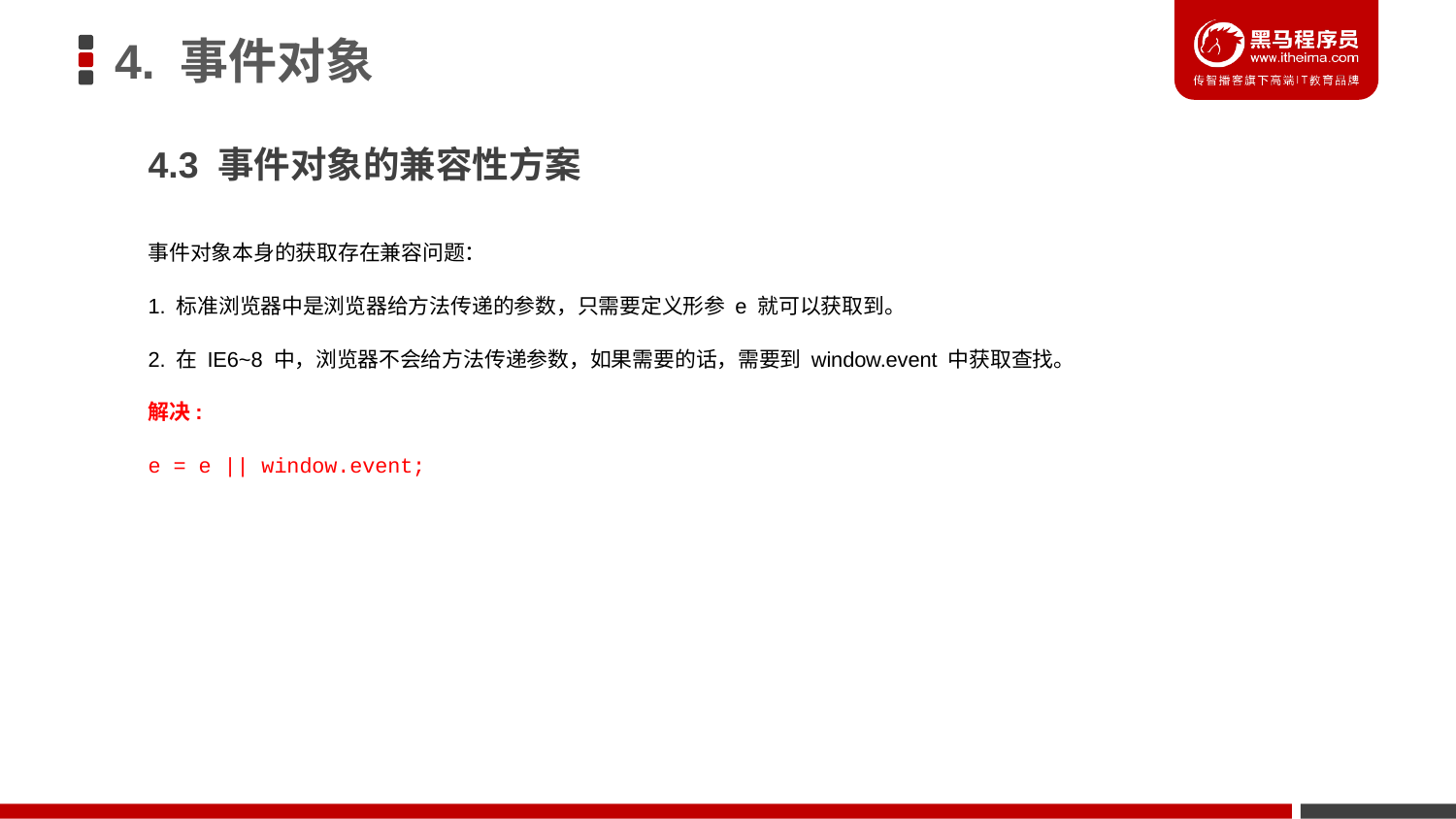

# 4. 事件对象
4.3 事件对象的兼容性方案
事件对象本身的获取存在兼容问题：
1. 标准浏览器中是浏览器给方法传递的参数，只需要定义形参 e 就可以获取到。
2. 在 IE6~8 中，浏览器不会给方法传递参数，如果需要的话，需要到 window.event 中获取查找。
解决:
e = e || window.event;